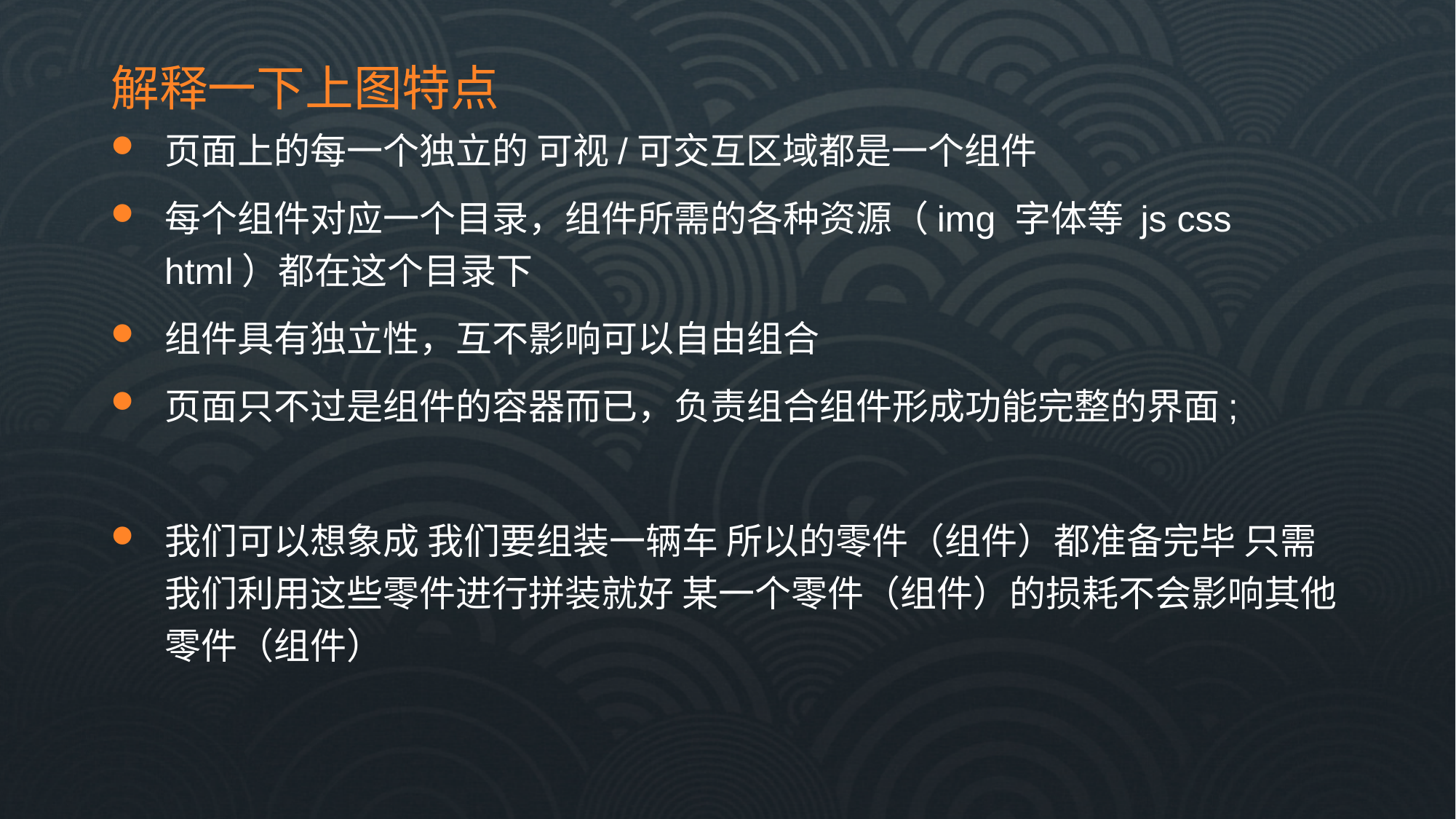

# 解释一下上图特点
页面上的每一个独立的 可视/可交互区域都是一个组件
每个组件对应一个目录，组件所需的各种资源（img 字体等 js css html）都在这个目录下
组件具有独立性，互不影响可以自由组合
页面只不过是组件的容器而已，负责组合组件形成功能完整的界面;

我们可以想象成 我们要组装一辆车 所以的零件（组件）都准备完毕 只需我们利用这些零件进行拼装就好 某一个零件（组件）的损耗不会影响其他零件（组件）